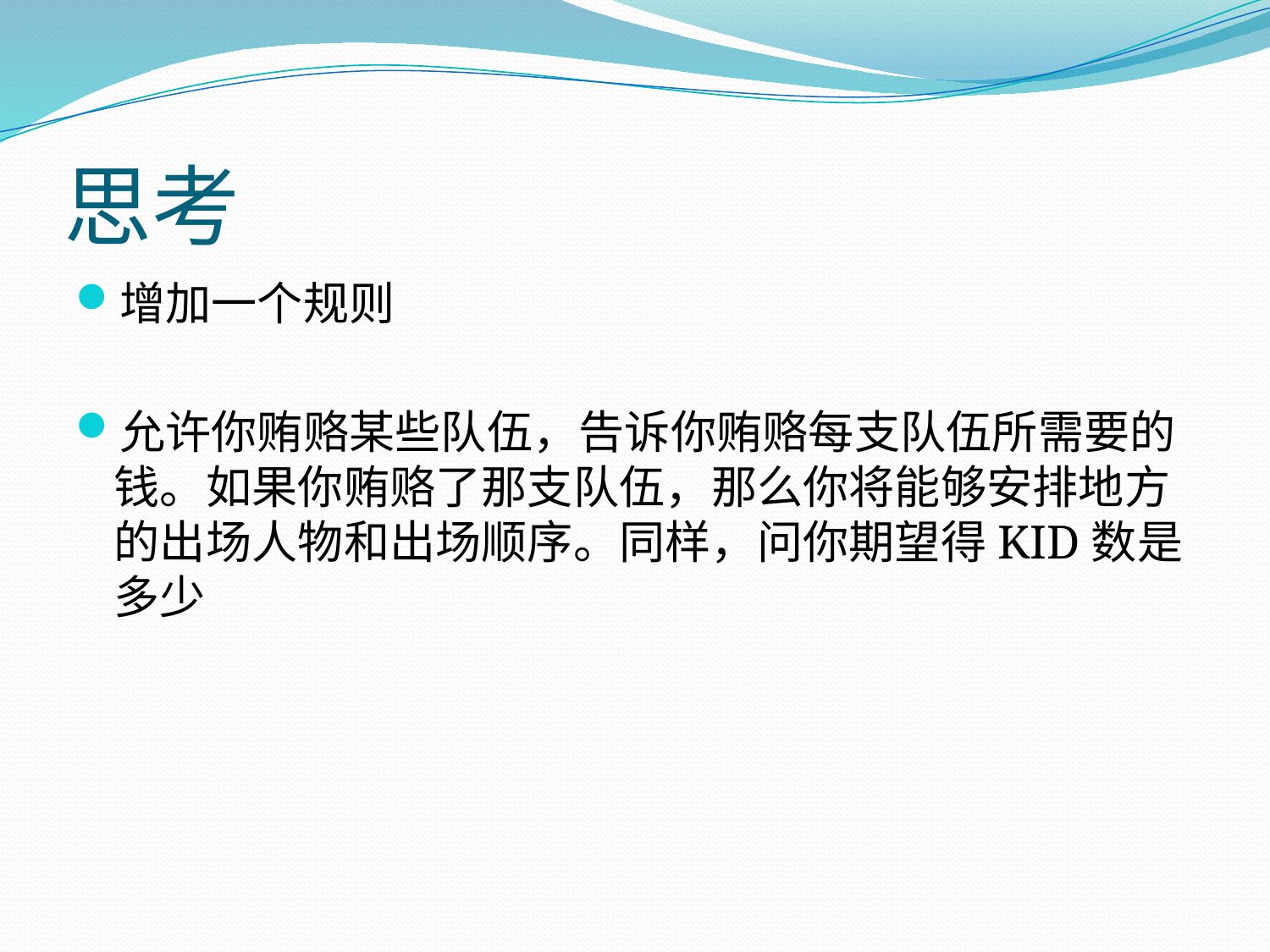

# 思考
增加一个规则

允许你贿赂某些队伍，告诉你贿赂每支队伍所需要的钱。如果你贿赂了那支队伍，那么你将能够安排地方的出场人物和出场顺序。同样，问你期望得KID数是多少